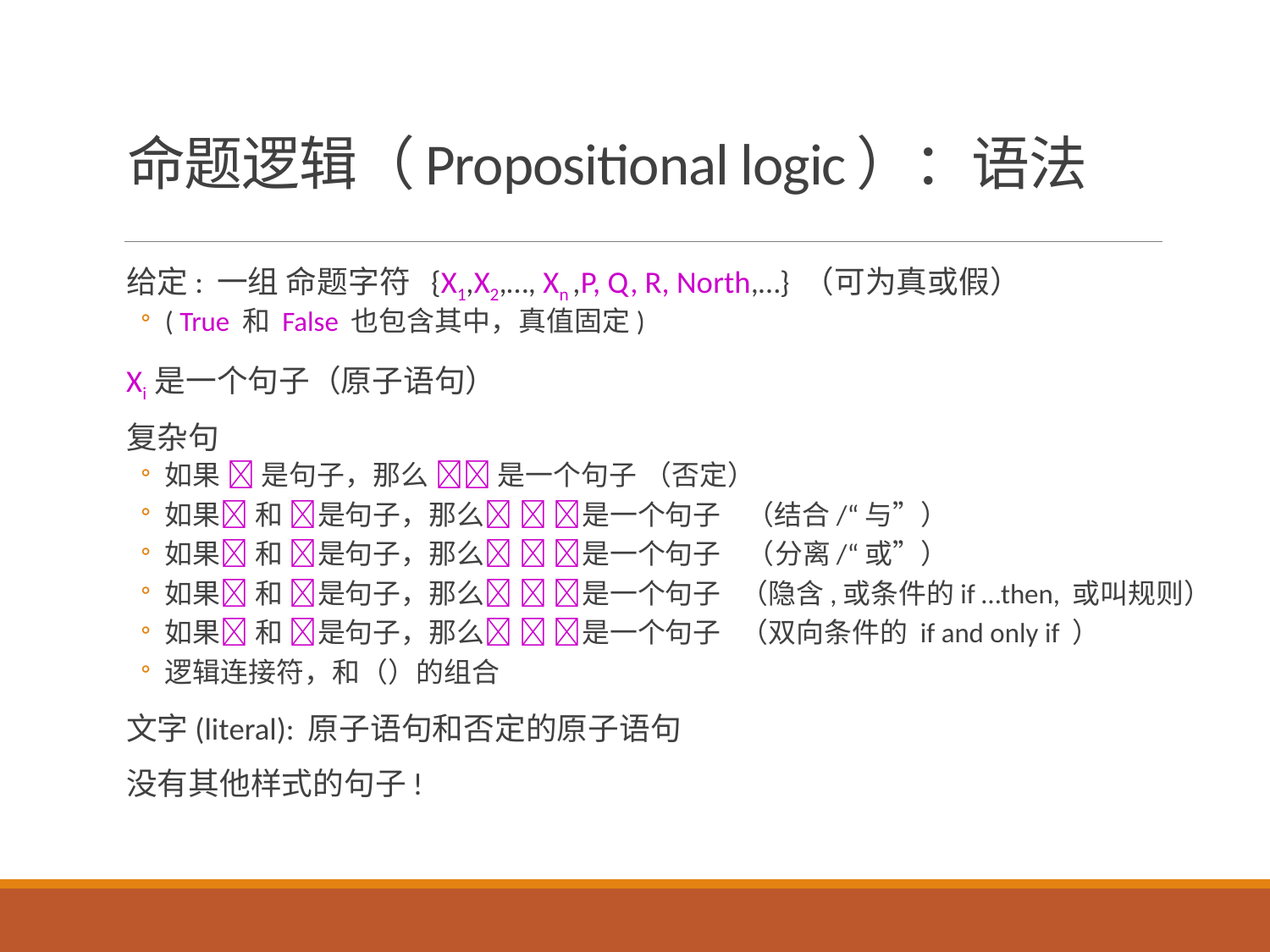

# 命题逻辑（Propositional logic）：语法
给定: 一组 命题字符  {X1,X2,…, Xn ,P, Q, R, North,…} （可为真或假）
( True 和 False 也包含其中，真值固定)
Xi 是一个句子（原子语句）
复杂句
如果 α 是句子，那么 ¬α 是一个句子 （否定）
如果α 和 β是句子，那么α ∧ β是一个句子    （结合/“与”）
如果α 和 β是句子，那么α ∨ β是一个句子    （分离/“或”）
如果α 和 β是句子，那么α ⇒ β是一个句子   （隐含,或条件的if …then, 或叫规则）
如果α 和 β是句子，那么α ⇔ β是一个句子   （双向条件的 if and only if ）
逻辑连接符，和（）的组合
文字(literal): 原子语句和否定的原子语句
没有其他样式的句子!